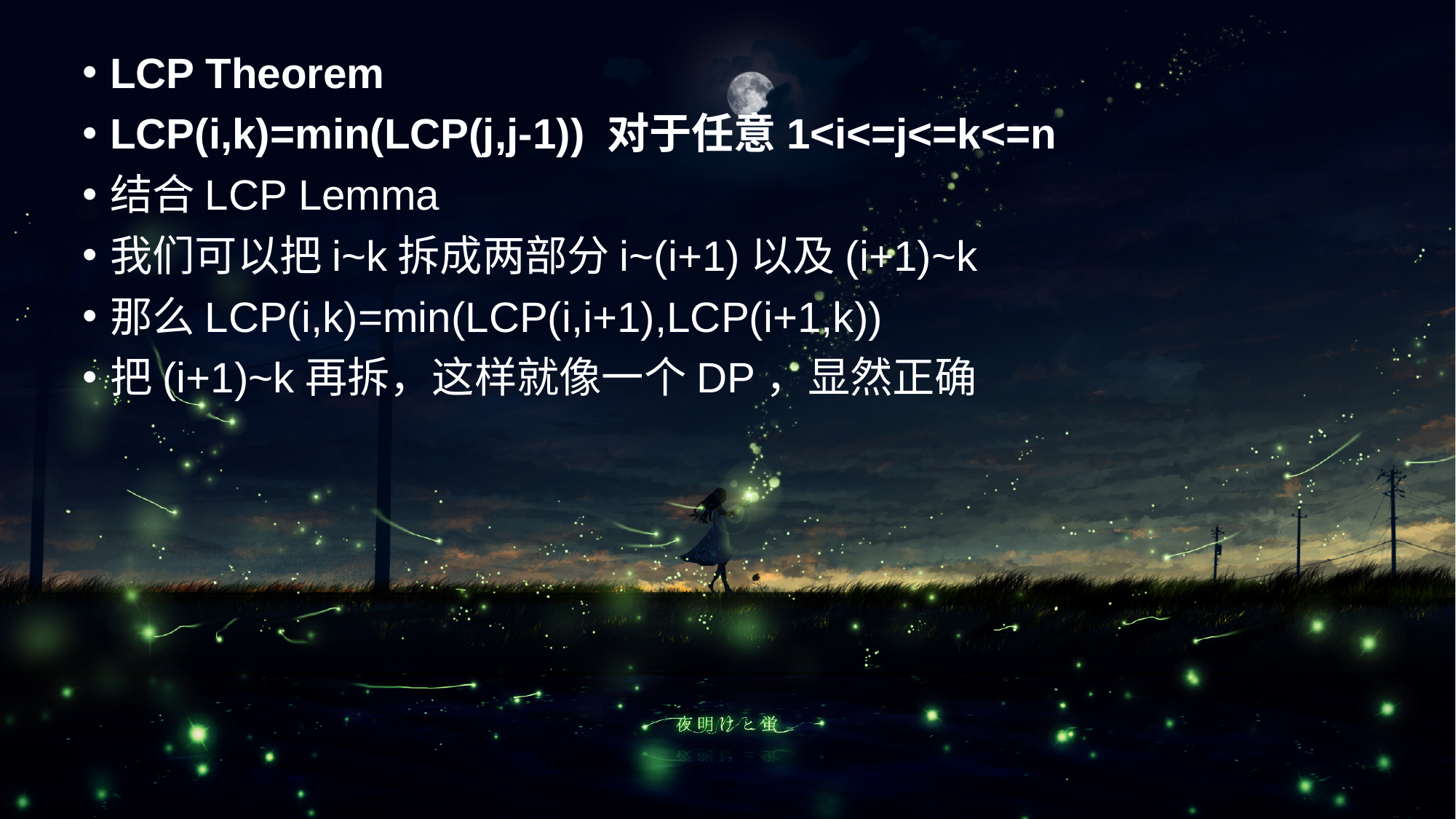

LCP Theorem
LCP(i,k)=min(LCP(j,j-1)) 对于任意1<i<=j<=k<=n
结合LCP Lemma
我们可以把i~k拆成两部分i~(i+1)以及(i+1)~k
那么LCP(i,k)=min(LCP(i,i+1),LCP(i+1,k))
把(i+1)~k再拆，这样就像一个DP，显然正确